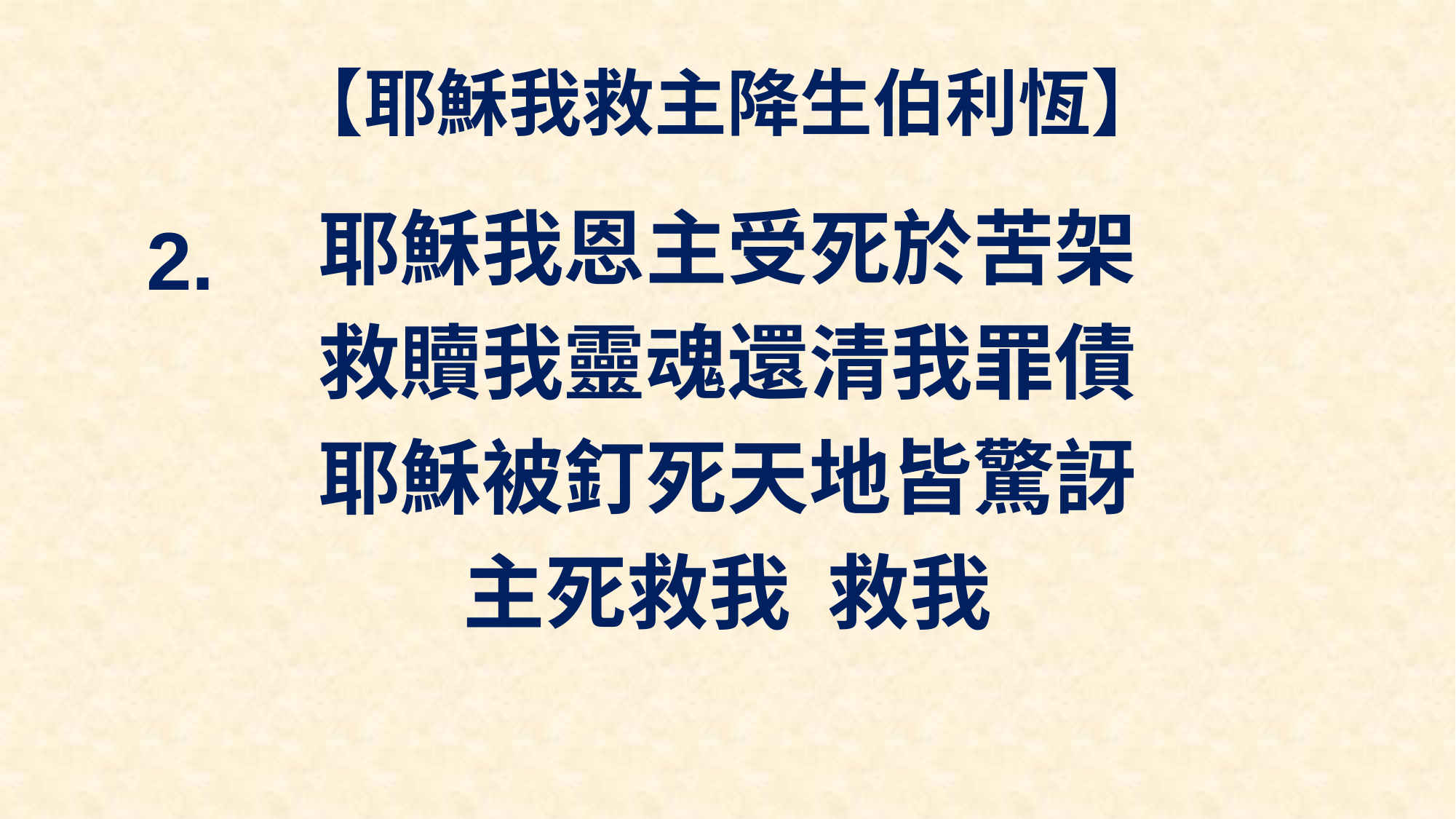

# 【耶穌我救主降生伯利恆】
耶穌我恩主受死於苦架
救贖我靈魂還清我罪債
耶穌被釘死天地皆驚訝
主死救我  救我
2.